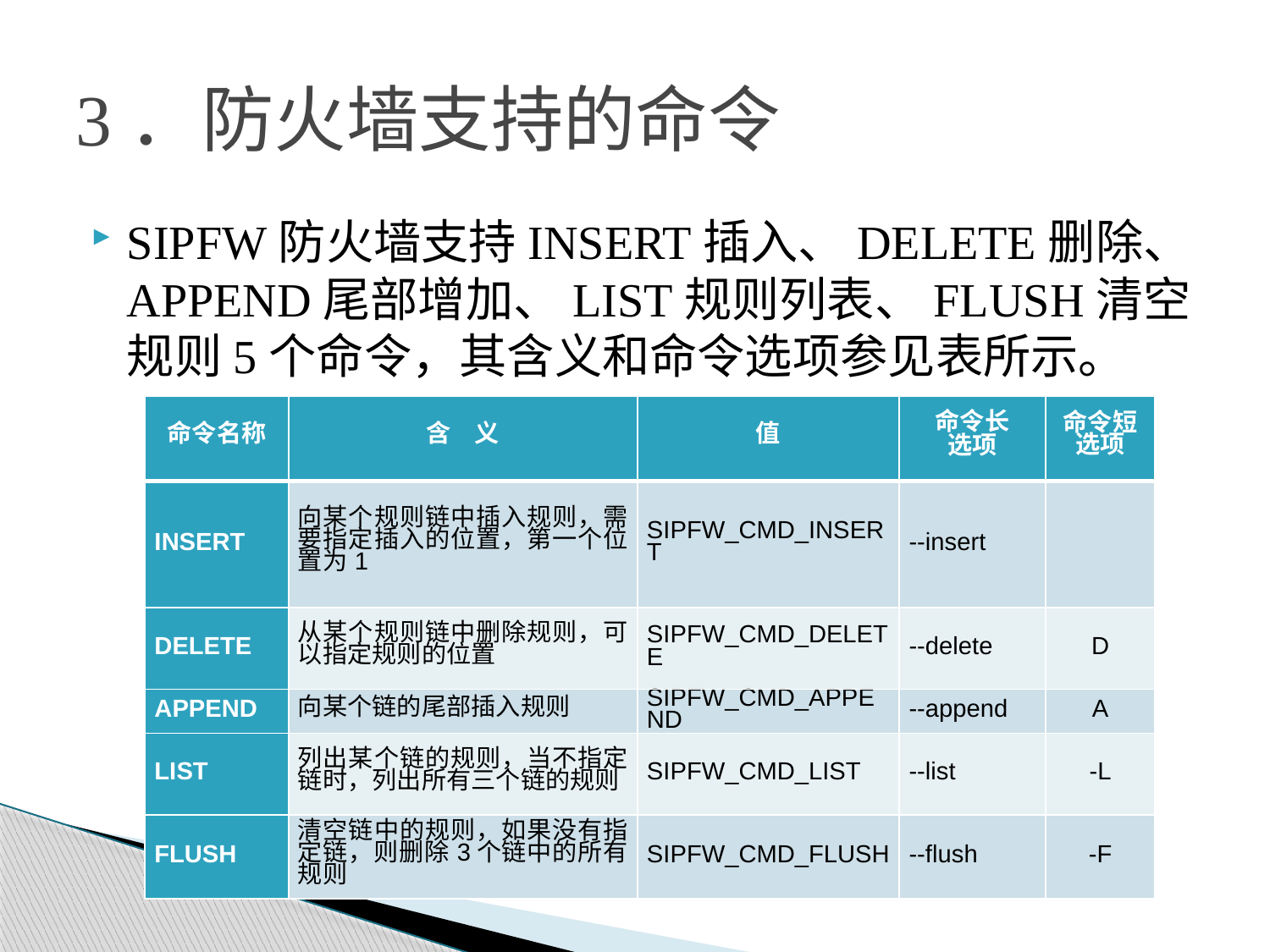

# 3．防火墙支持的命令
SIPFW防火墙支持INSERT插入、DELETE删除、APPEND尾部增加、LIST规则列表、FLUSH清空规则5个命令，其含义和命令选项参见表所示。
| 命令名称 | 含 义 | 值 | 命令长 选项 | 命令短选项 |
| --- | --- | --- | --- | --- |
| INSERT | 向某个规则链中插入规则，需要指定插入的位置，第一个位置为1 | SIPFW\_CMD\_INSERT | --insert |  |
| DELETE | 从某个规则链中删除规则，可以指定规则的位置 | SIPFW\_CMD\_DELETE | --delete | D |
| APPEND | 向某个链的尾部插入规则 | SIPFW\_CMD\_APPEND | --append | A |
| LIST | 列出某个链的规则，当不指定链时，列出所有三个链的规则 | SIPFW\_CMD\_LIST | --list | -L |
| FLUSH | 清空链中的规则，如果没有指定链，则删除3个链中的所有规则 | SIPFW\_CMD\_FLUSH | --flush | -F |